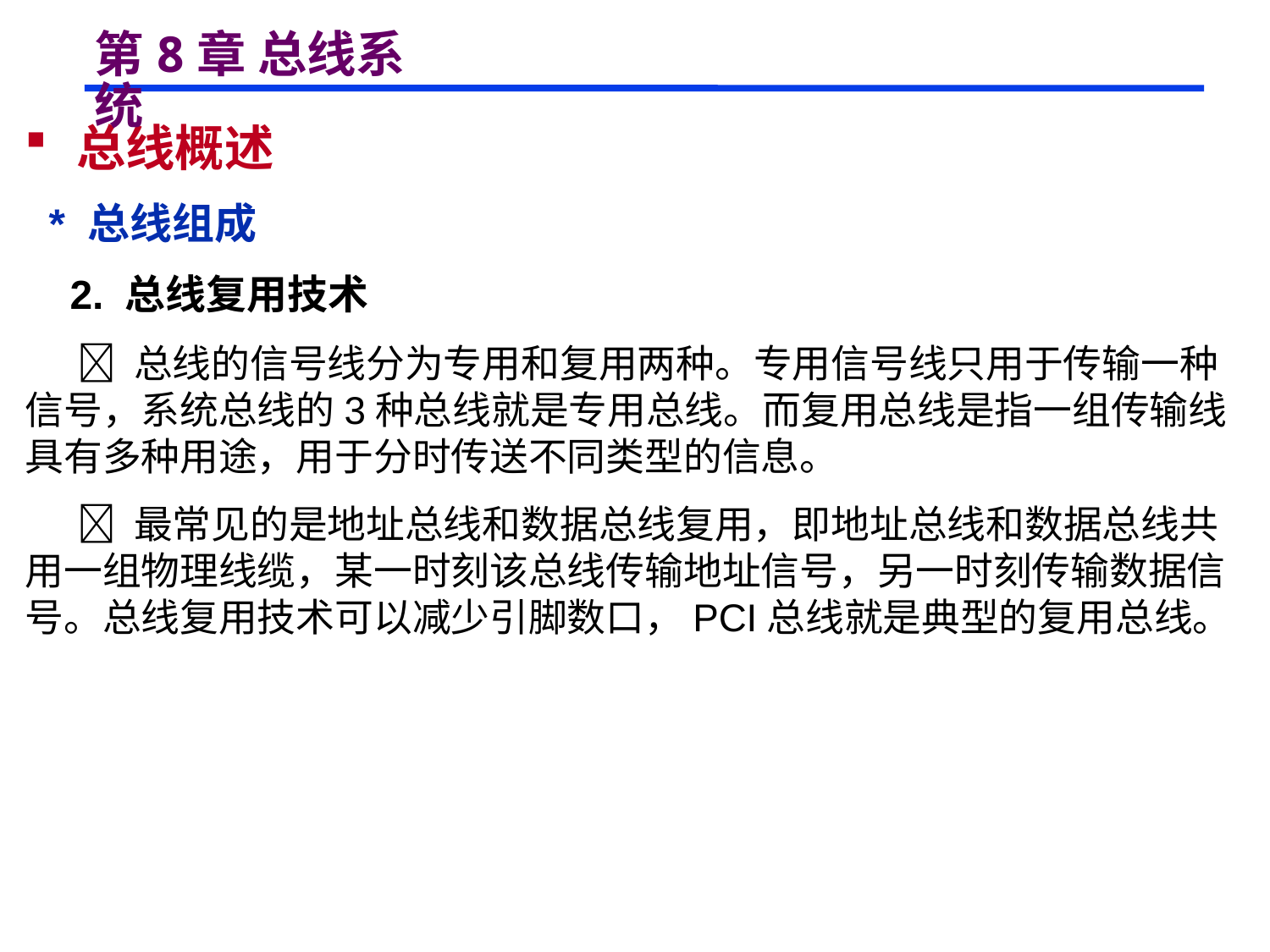

# 第8章 总线系统
 总线概述
  * 总线组成
    2. 总线复用技术
      • 总线的信号线分为专用和复用两种。专用信号线只用于传输一种信号，系统总线的3种总线就是专用总线。而复用总线是指一组传输线具有多种用途，用于分时传送不同类型的信息。
      • 最常见的是地址总线和数据总线复用，即地址总线和数据总线共用一组物理线缆，某一时刻该总线传输地址信号，另一时刻传输数据信号。总线复用技术可以减少引脚数口，PCI总线就是典型的复用总线。